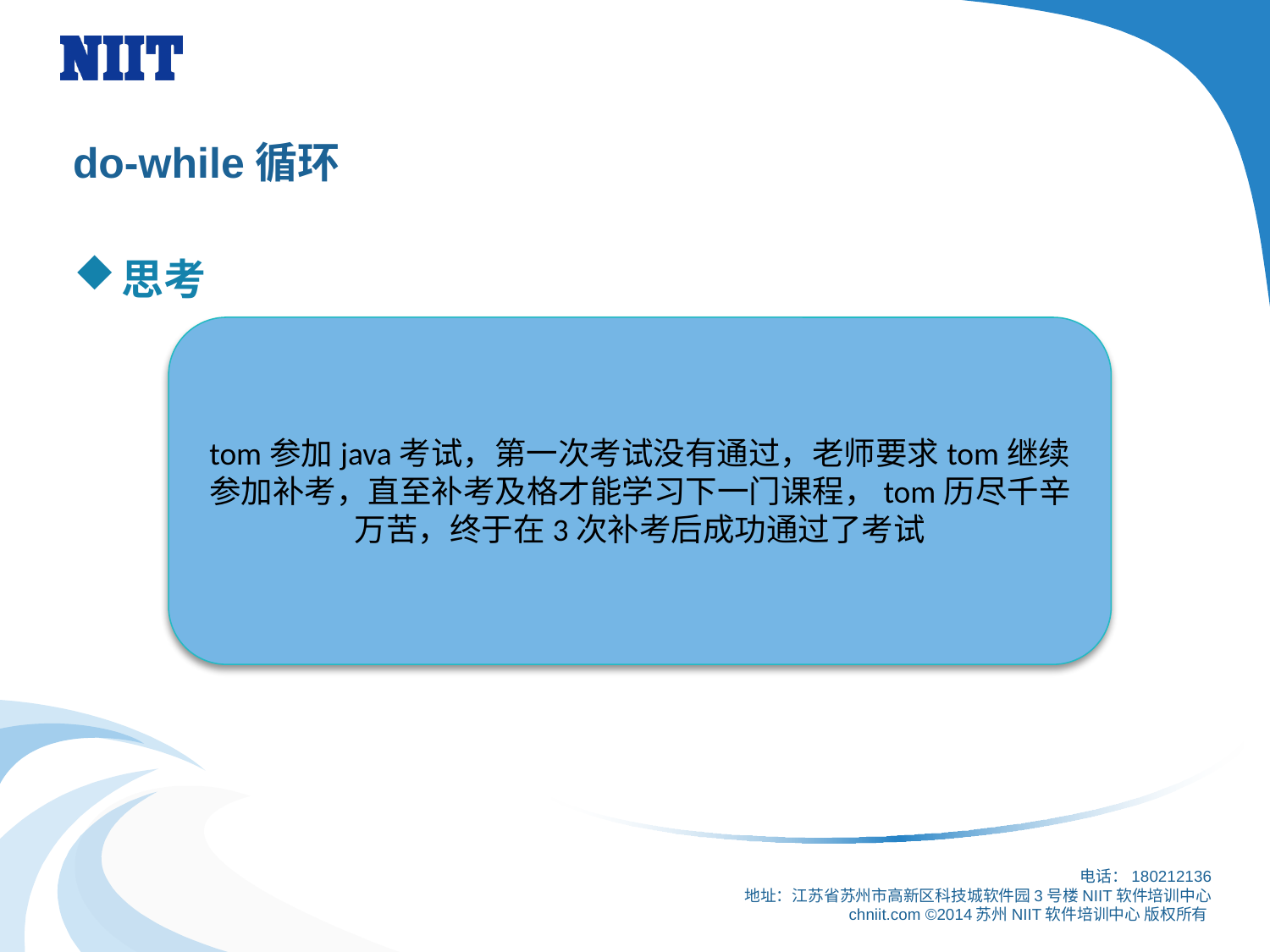

# do-while循环
思考
tom参加java考试，第一次考试没有通过，老师要求tom继续参加补考，直至补考及格才能学习下一门课程，tom历尽千辛万苦，终于在3次补考后成功通过了考试